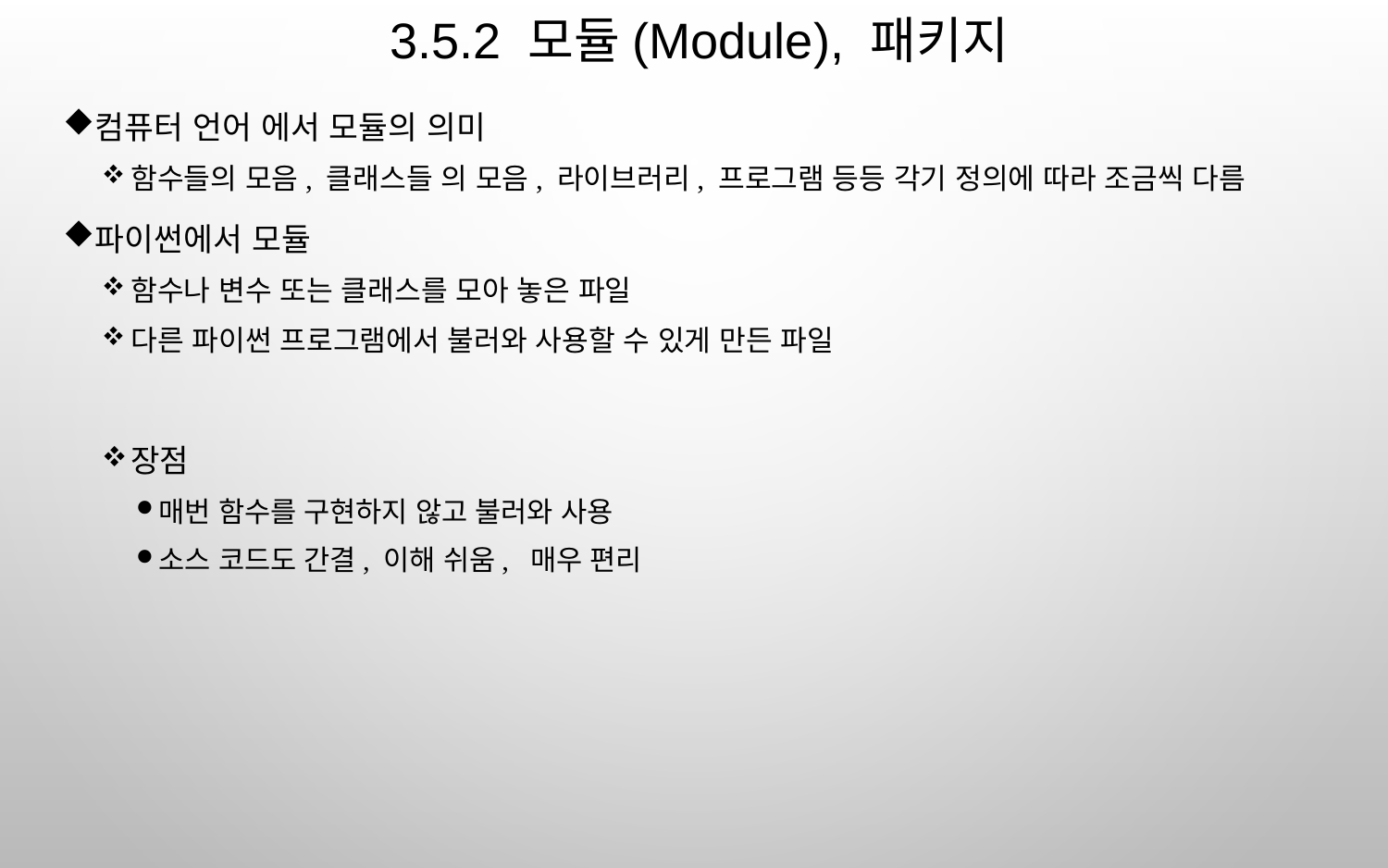

# 3.5.2 모듈(Module), 패키지
컴퓨터 언어 에서 모듈의 의미
함수들의 모음, 클래스들 의 모음, 라이브러리, 프로그램 등등 각기 정의에 따라 조금씩 다름
파이썬에서 모듈
함수나 변수 또는 클래스를 모아 놓은 파일
다른 파이썬 프로그램에서 불러와 사용할 수 있게 만든 파일

장점
매번 함수를 구현하지 않고 불러와 사용
소스 코드도 간결, 이해 쉬움,  매우 편리